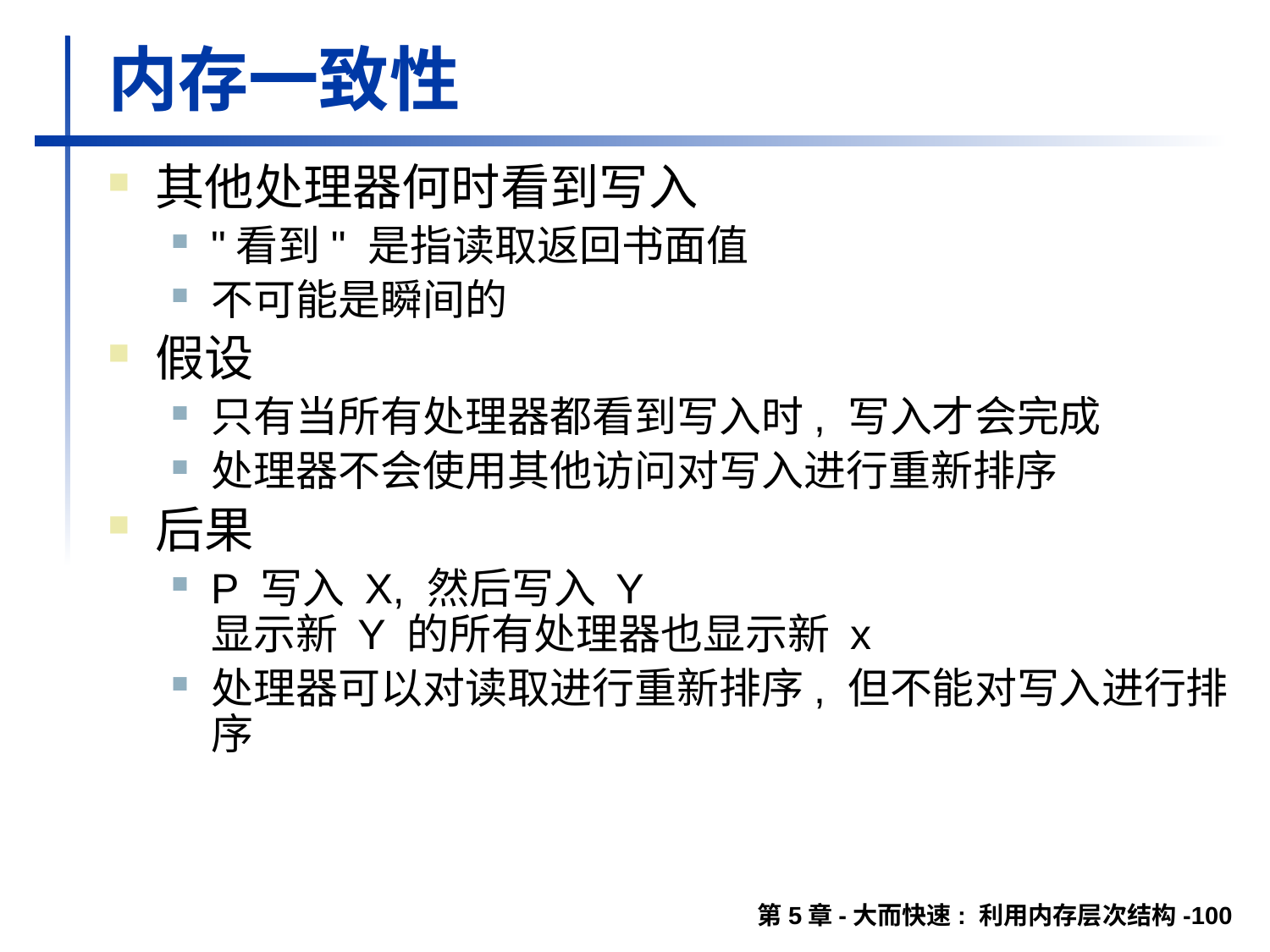

# 内存一致性
其他处理器何时看到写入
"看到" 是指读取返回书面值
不可能是瞬间的
假设
只有当所有处理器都看到写入时, 写入才会完成
处理器不会使用其他访问对写入进行重新排序
后果
P 写入 X, 然后写入 Y
显示新 Y 的所有处理器也显示新 x
处理器可以对读取进行重新排序, 但不能对写入进行排序
第5章-大而快速: 利用内存层次结构-100